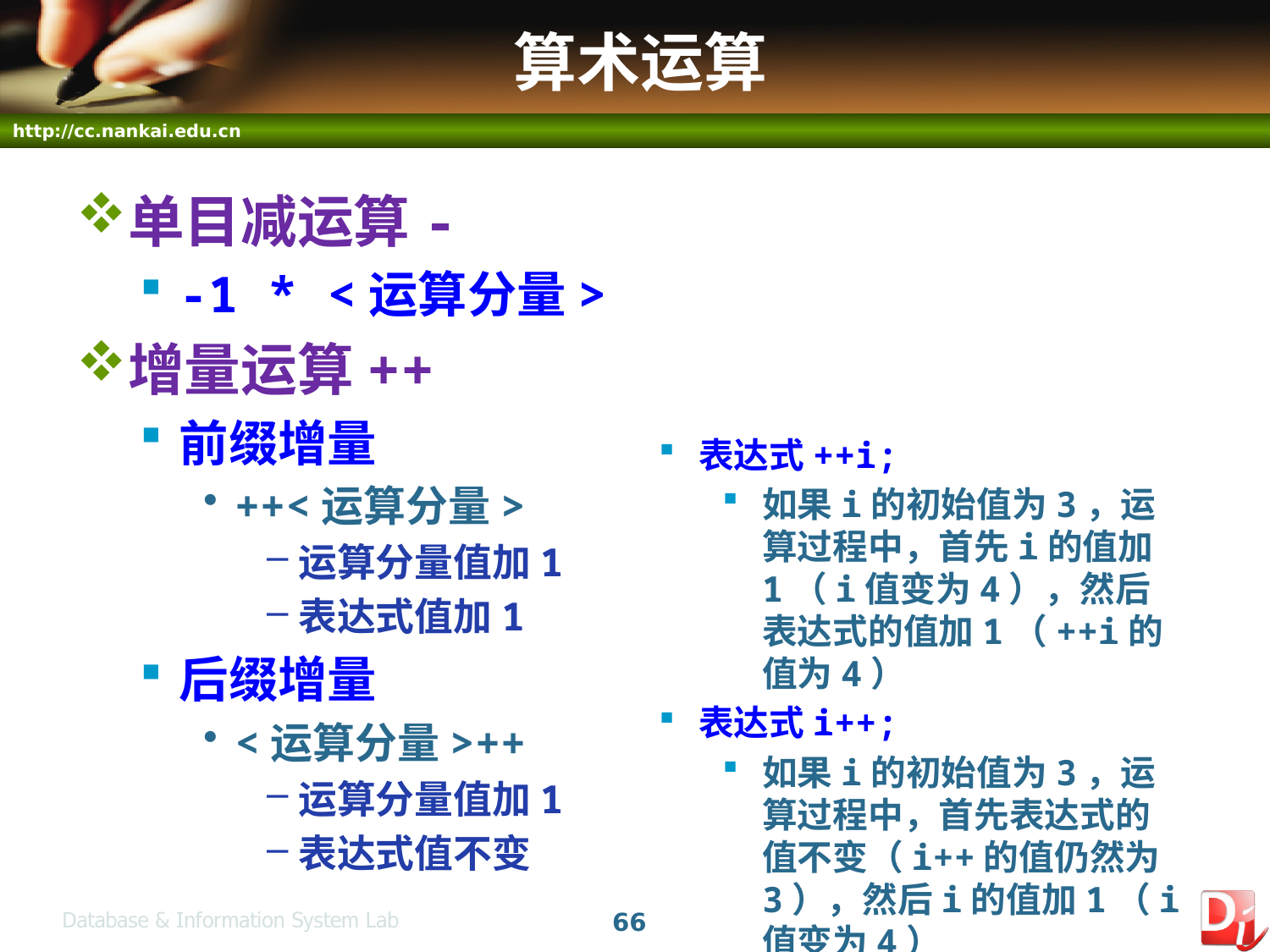

# 算术运算
单目减运算-
-1 * <运算分量>
增量运算++
前缀增量
++<运算分量>
运算分量值加1
表达式值加1
后缀增量
<运算分量>++
运算分量值加1
表达式值不变
表达式++i;
如果i的初始值为3，运算过程中，首先i的值加1（i值变为4），然后表达式的值加1（++i的值为4）
表达式i++;
如果i的初始值为3，运算过程中，首先表达式的值不变（i++的值仍然为3），然后i的值加1（i值变为4）
66
Database & Information System Lab